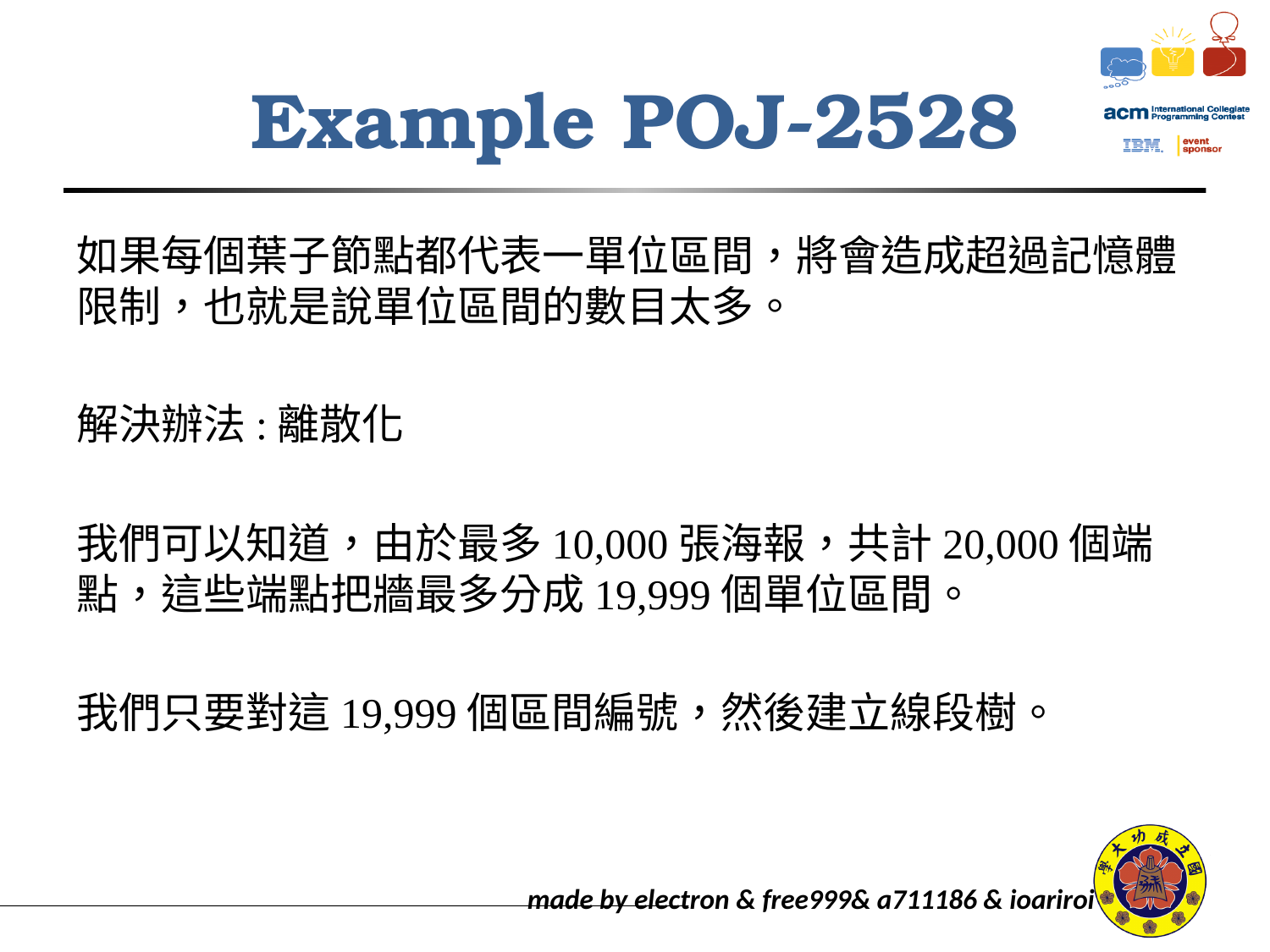

# Example POJ-2528
如果每個葉子節點都代表一單位區間，將會造成超過記憶體限制，也就是說單位區間的數目太多。

解決辦法:離散化

我們可以知道，由於最多10,000張海報，共計20,000個端點，這些端點把牆最多分成19,999個單位區間。

我們只要對這19,999個區間編號，然後建立線段樹。